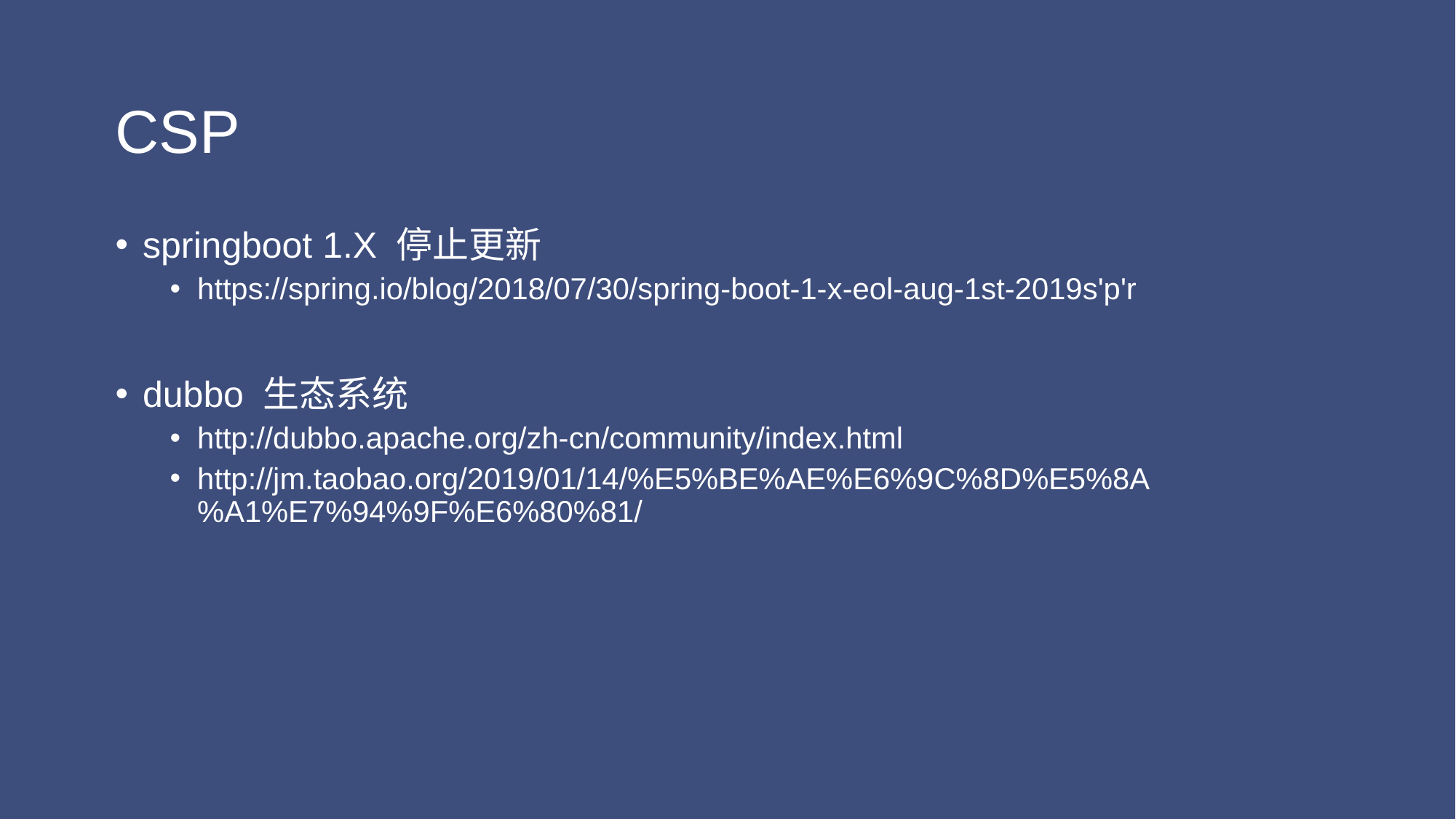

# CSP
springboot 1.X 停止更新
https://spring.io/blog/2018/07/30/spring-boot-1-x-eol-aug-1st-2019s'p'r

dubbo 生态系统
http://dubbo.apache.org/zh-cn/community/index.html
http://jm.taobao.org/2019/01/14/%E5%BE%AE%E6%9C%8D%E5%8A%A1%E7%94%9F%E6%80%81/